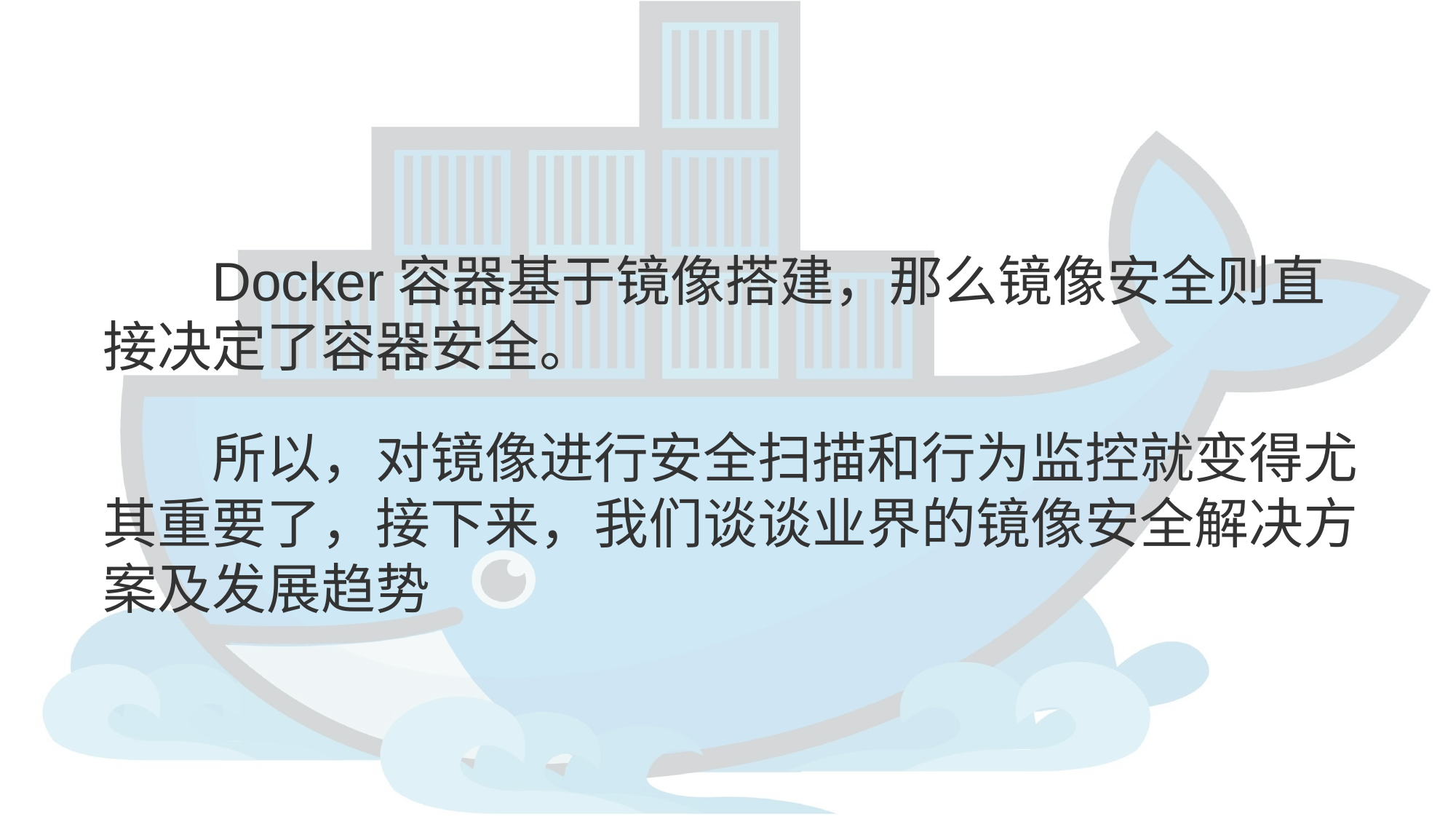

Docker容器基于镜像搭建，那么镜像安全则直接决定了容器安全。
	所以，对镜像进行安全扫描和行为监控就变得尤其重要了，接下来，我们谈谈业界的镜像安全解决方案及发展趋势